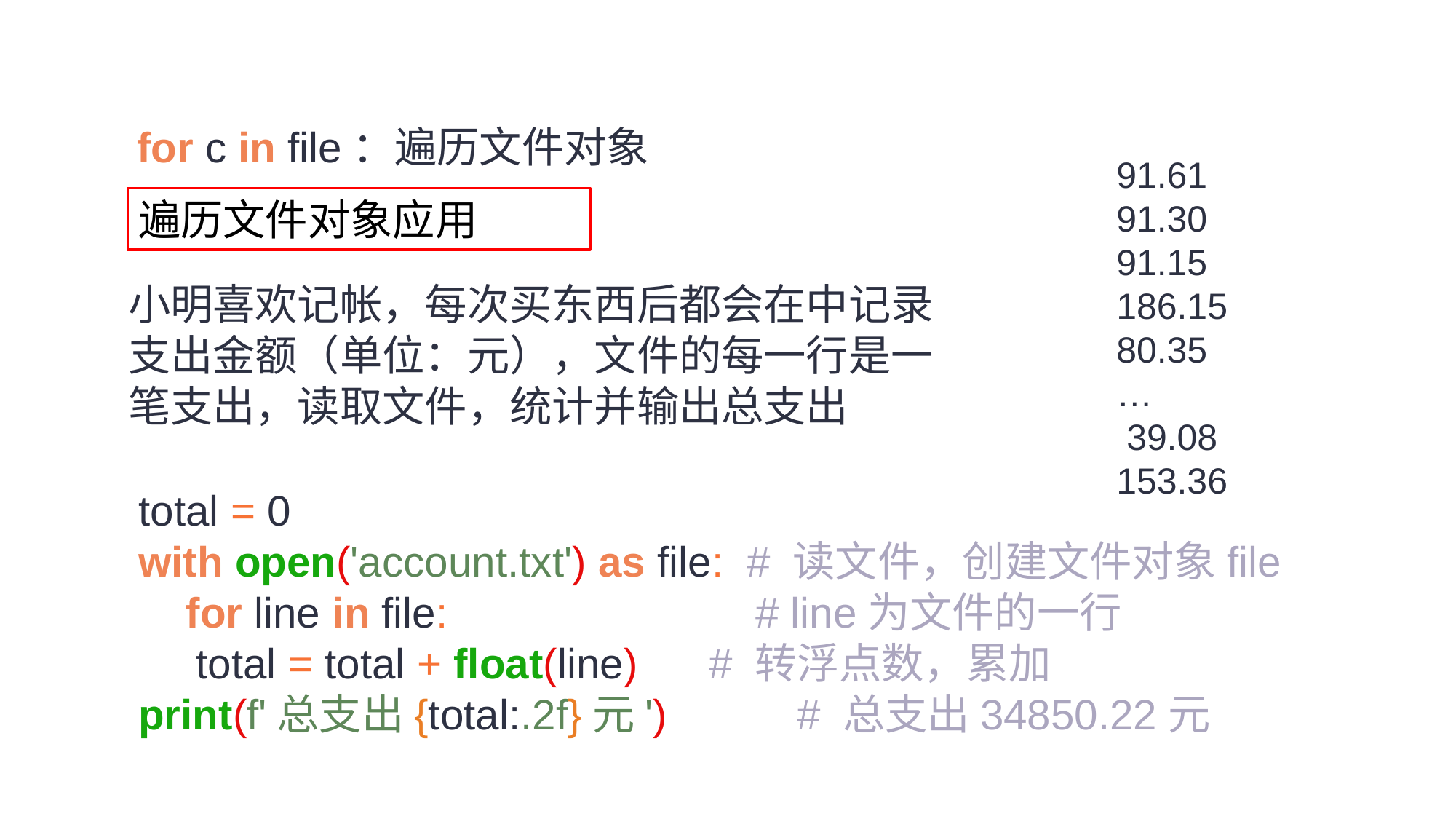

for c in file：遍历文件对象
91.61
91.30
91.15
186.15
80.35
…
 39.08
153.36
遍历文件对象应用
小明喜欢记帐，每次买东西后都会在中记录支出金额（单位：元），文件的每一行是一笔支出，读取文件，统计并输出总支出
total = 0
with open('account.txt') as file:  # 读文件，创建文件对象file
    for line in file:                          # line为文件的一行
     total = total + float(line)      # 转浮点数，累加
print(f'总支出{total:.2f}元')           # 总支出34850.22元